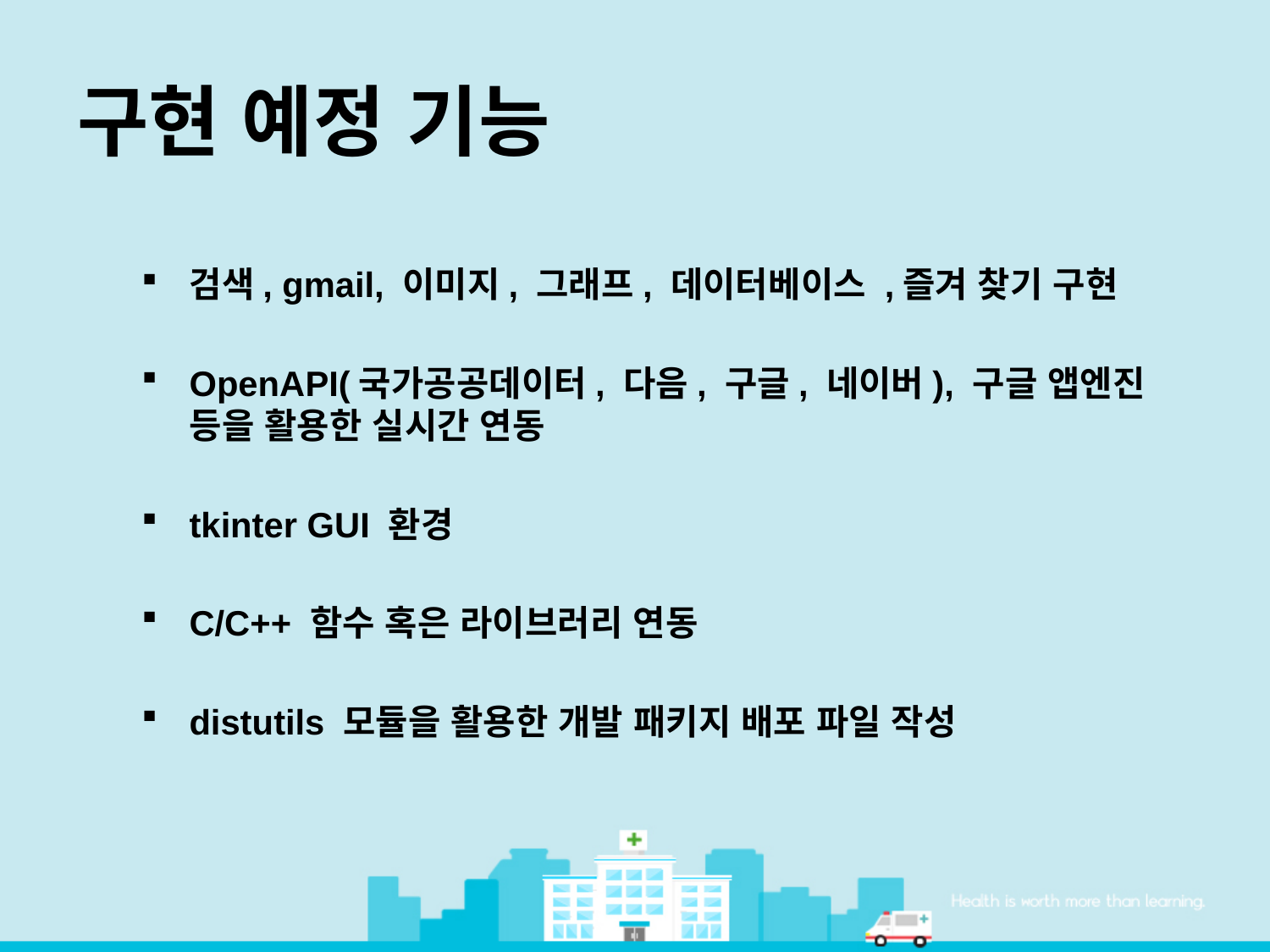

구현 예정 기능
검색, gmail, 이미지, 그래프, 데이터베이스 ,즐겨 찾기 구현

OpenAPI(국가공공데이터, 다음, 구글, 네이버), 구글 앱엔진 등을 활용한 실시간 연동

tkinter GUI 환경

C/C++ 함수 혹은 라이브러리 연동

distutils 모듈을 활용한 개발 패키지 배포 파일 작성